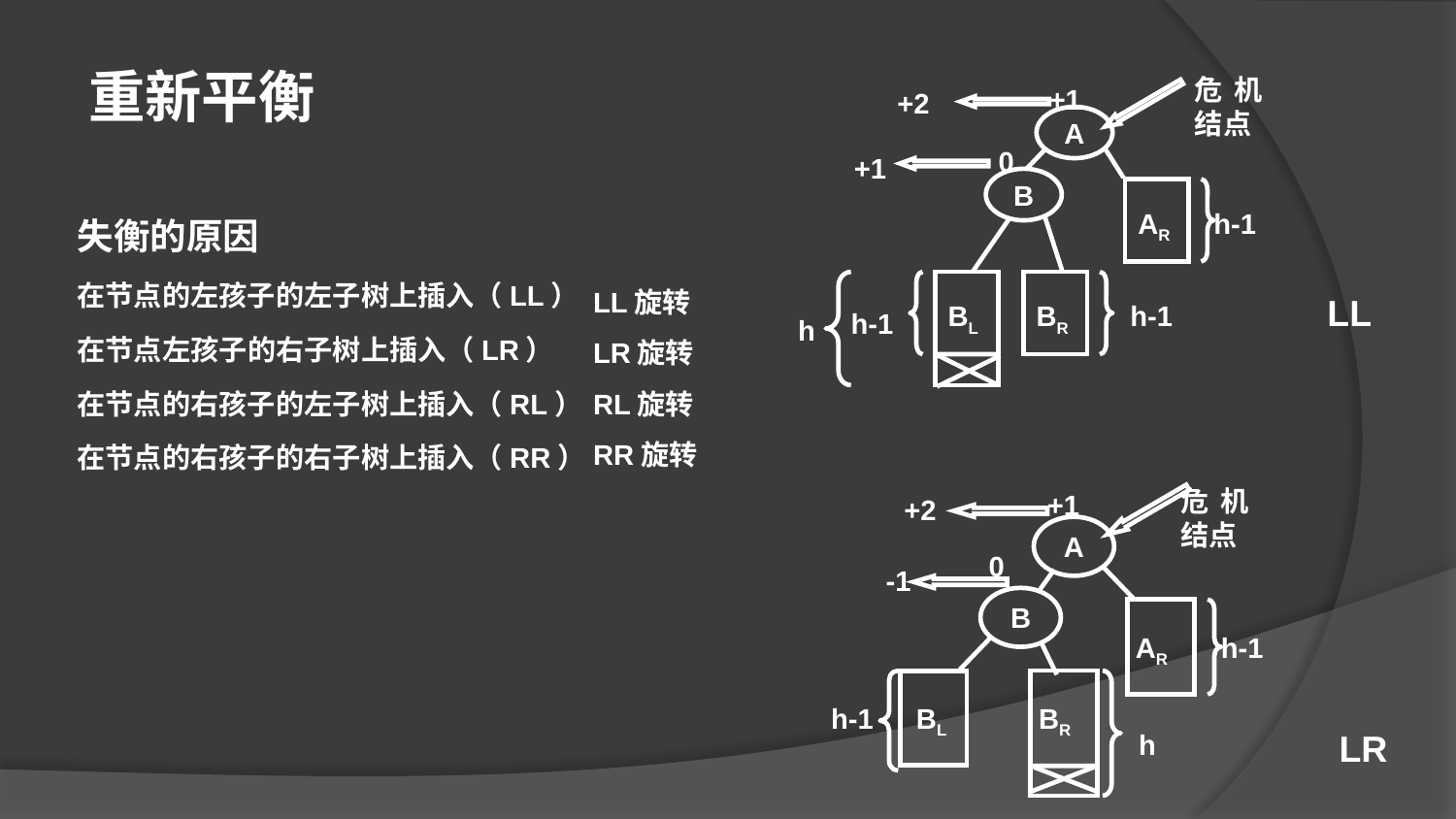

重新平衡
危机结点
+1
+2

A
0
+1

B

AR
h-1

BL
BR
h-1
h-1
h

失衡的原因
在节点的左孩子的左子树上插入（LL）
在节点左孩子的右子树上插入（LR）
在节点的右孩子的左子树上插入（RL）
在节点的右孩子的右子树上插入（RR）
LL旋转
LR旋转
RL旋转
RR旋转
LL
危机结点
+1
+2

A
0
-1

B

 AR
h-1

h-1
  BL
 BR
h

LR